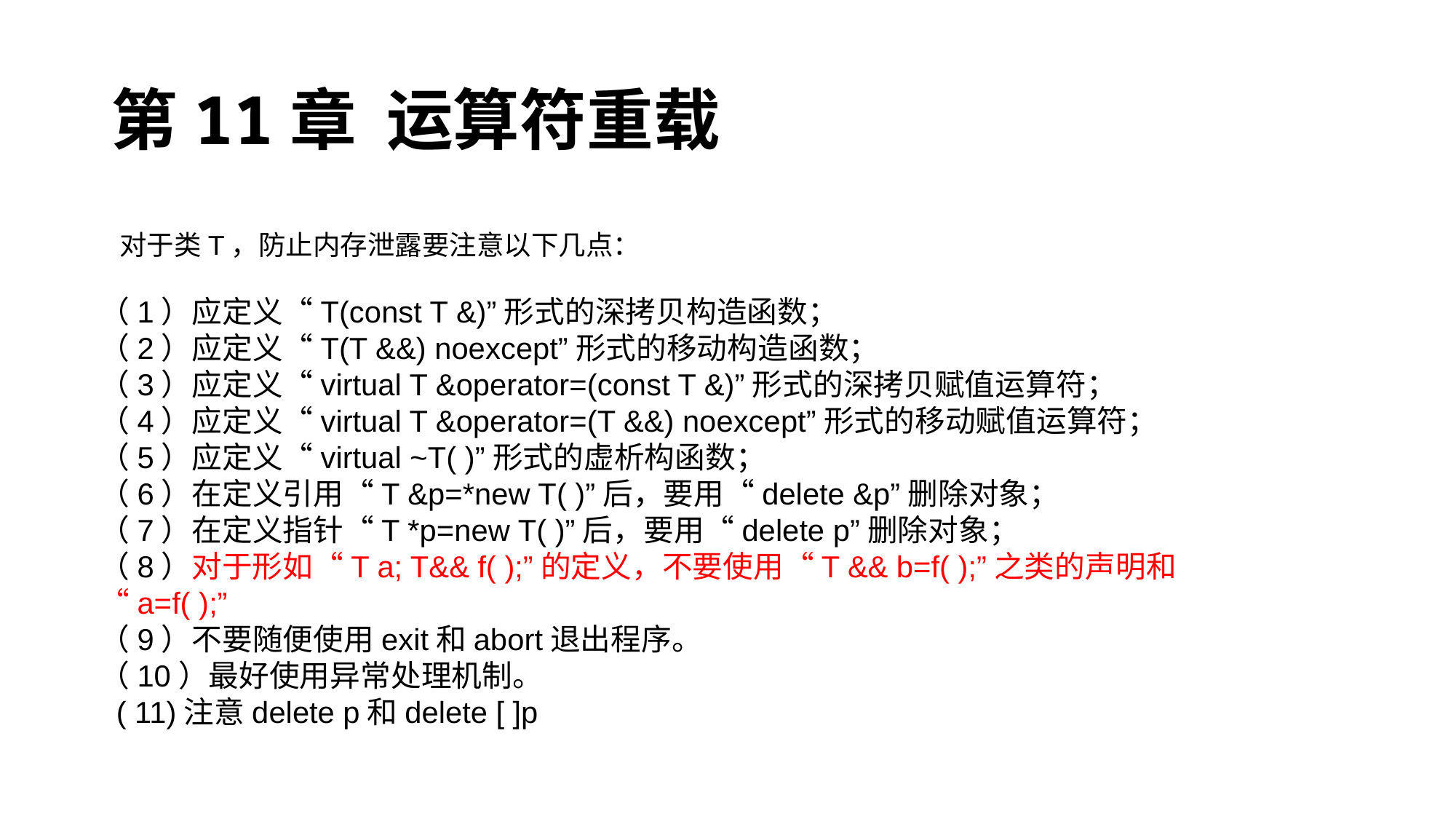

# 第11章  运算符重载
对于类T，防止内存泄露要注意以下几点：
（1）应定义“T(const T &)”形式的深拷贝构造函数；
（2）应定义“T(T &&) noexcept”形式的移动构造函数；
（3）应定义“virtual T &operator=(const T &)”形式的深拷贝赋值运算符；
（4）应定义“virtual T &operator=(T &&) noexcept”形式的移动赋值运算符；
（5）应定义“virtual ~T( )”形式的虚析构函数；
（6）在定义引用“T &p=*new T( )”后，要用“delete &p”删除对象；
（7）在定义指针“T *p=new T( )”后，要用“delete p”删除对象；
（8）对于形如“T a; T&& f( );”的定义，不要使用“T && b=f( );”之类的声明和“a=f( );”
（9）不要随便使用exit和abort退出程序。
（10）最好使用异常处理机制。
  ( 11)注意delete p和delete [ ]p